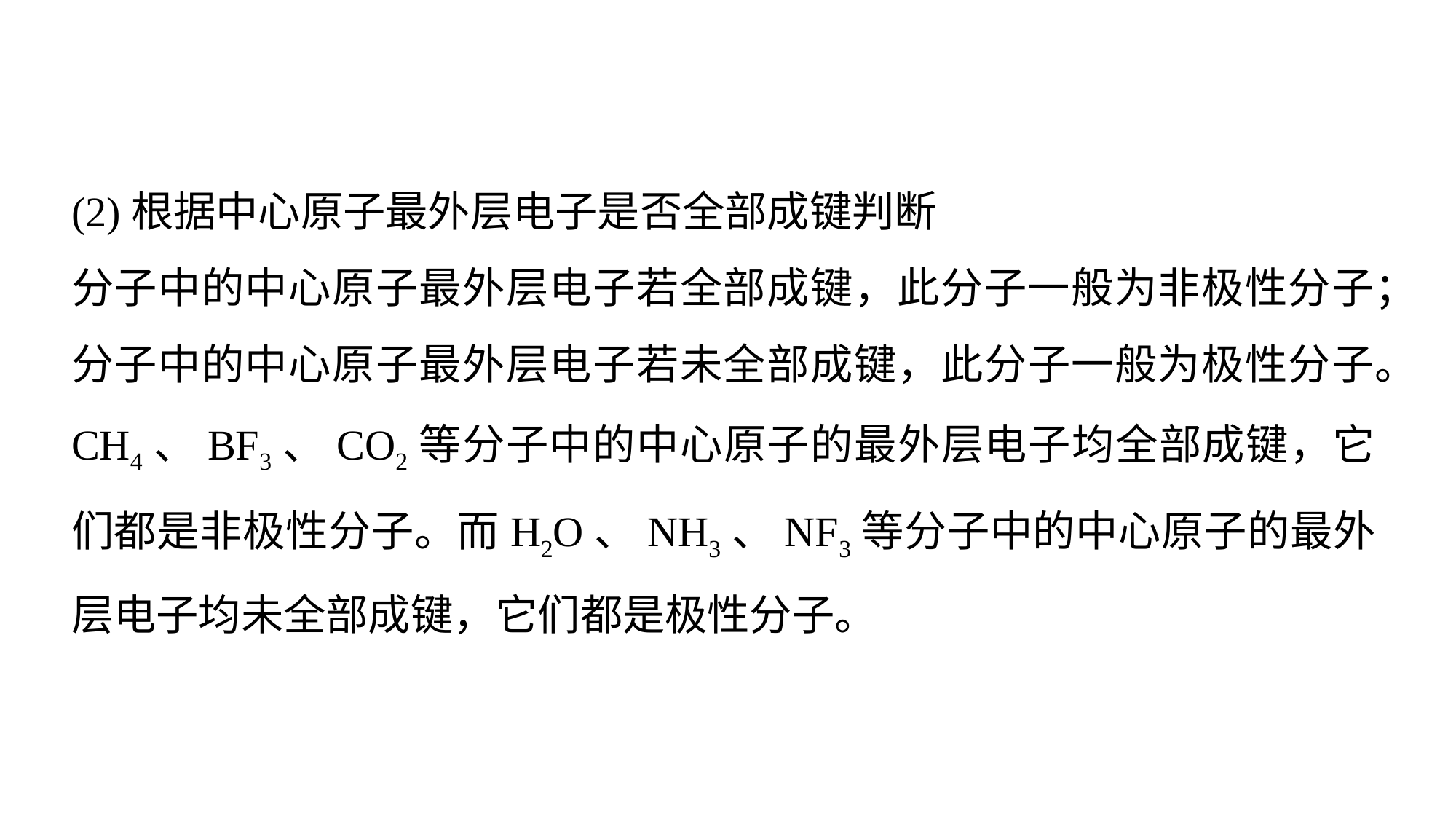

(2)根据中心原子最外层电子是否全部成键判断
分子中的中心原子最外层电子若全部成键，此分子一般为非极性分子；分子中的中心原子最外层电子若未全部成键，此分子一般为极性分子。
CH4、BF3、CO2等分子中的中心原子的最外层电子均全部成键，它们都是非极性分子。而H2O、NH3、NF3等分子中的中心原子的最外层电子均未全部成键，它们都是极性分子。